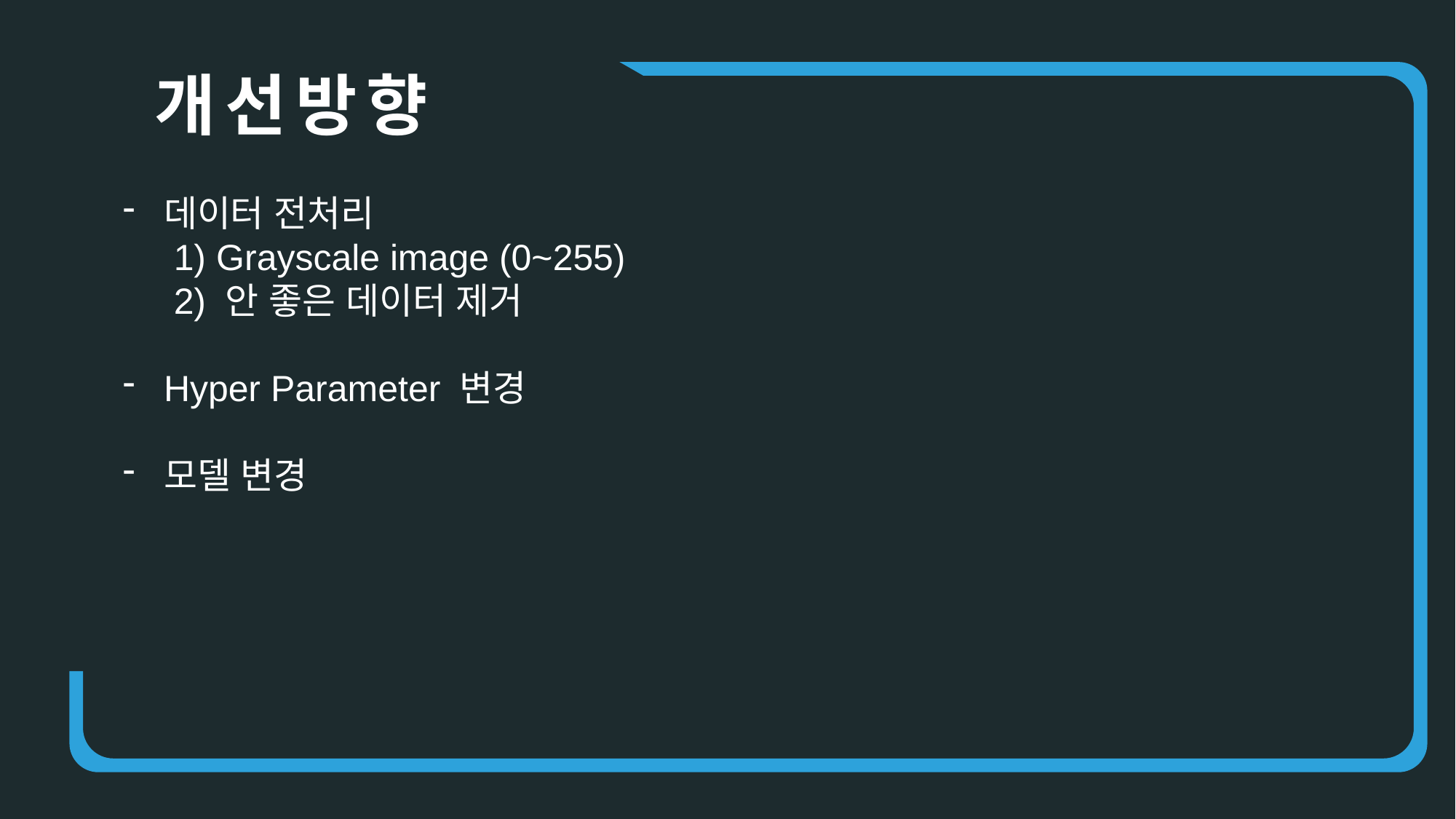

개선방향

데이터 전처리
     1) Grayscale image (0~255)
     2) 안 좋은 데이터 제거

Hyper Parameter 변경

모델 변경